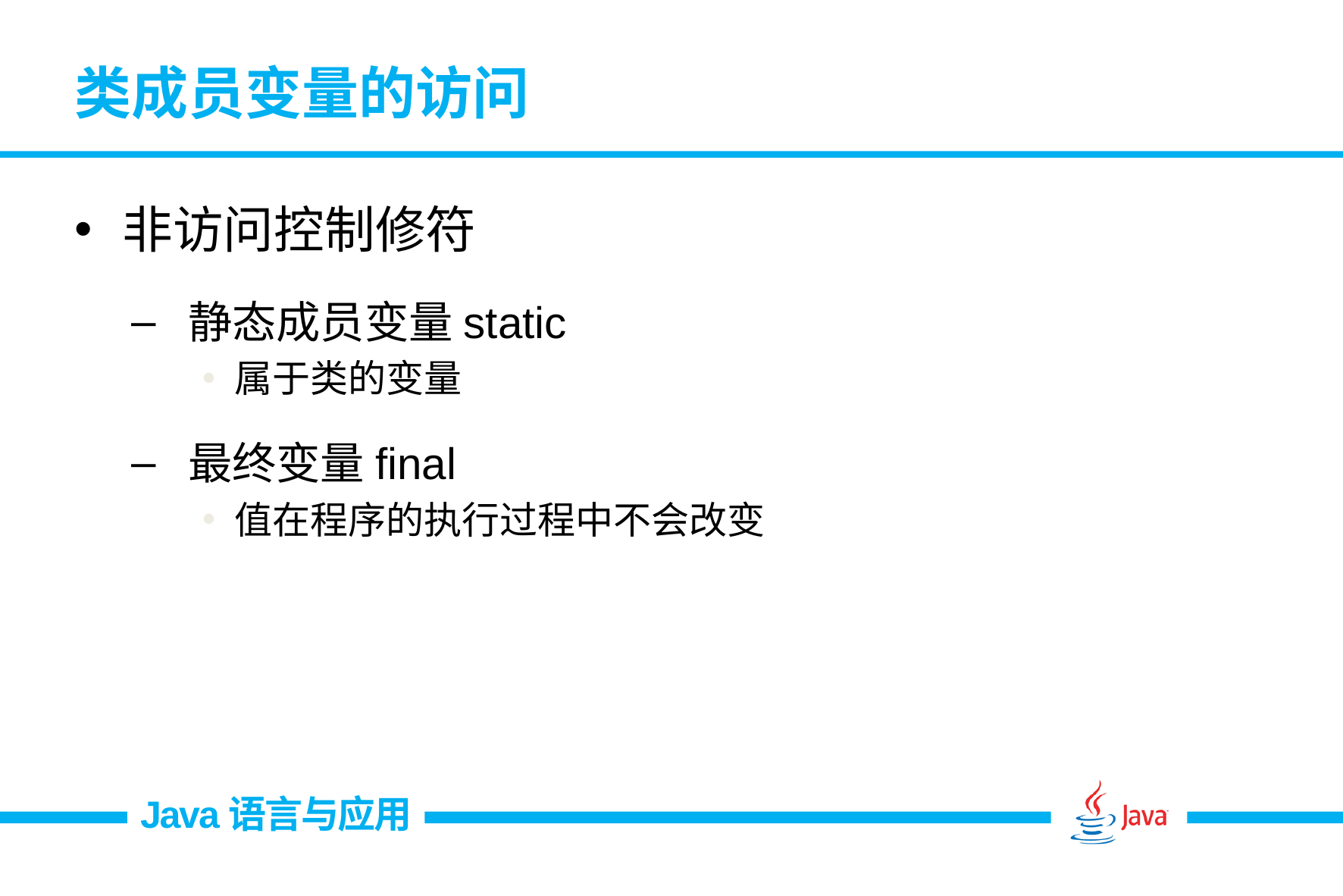

26
# 类成员变量的访问
非访问控制修符
静态成员变量static
属于类的变量
最终变量final
值在程序的执行过程中不会改变